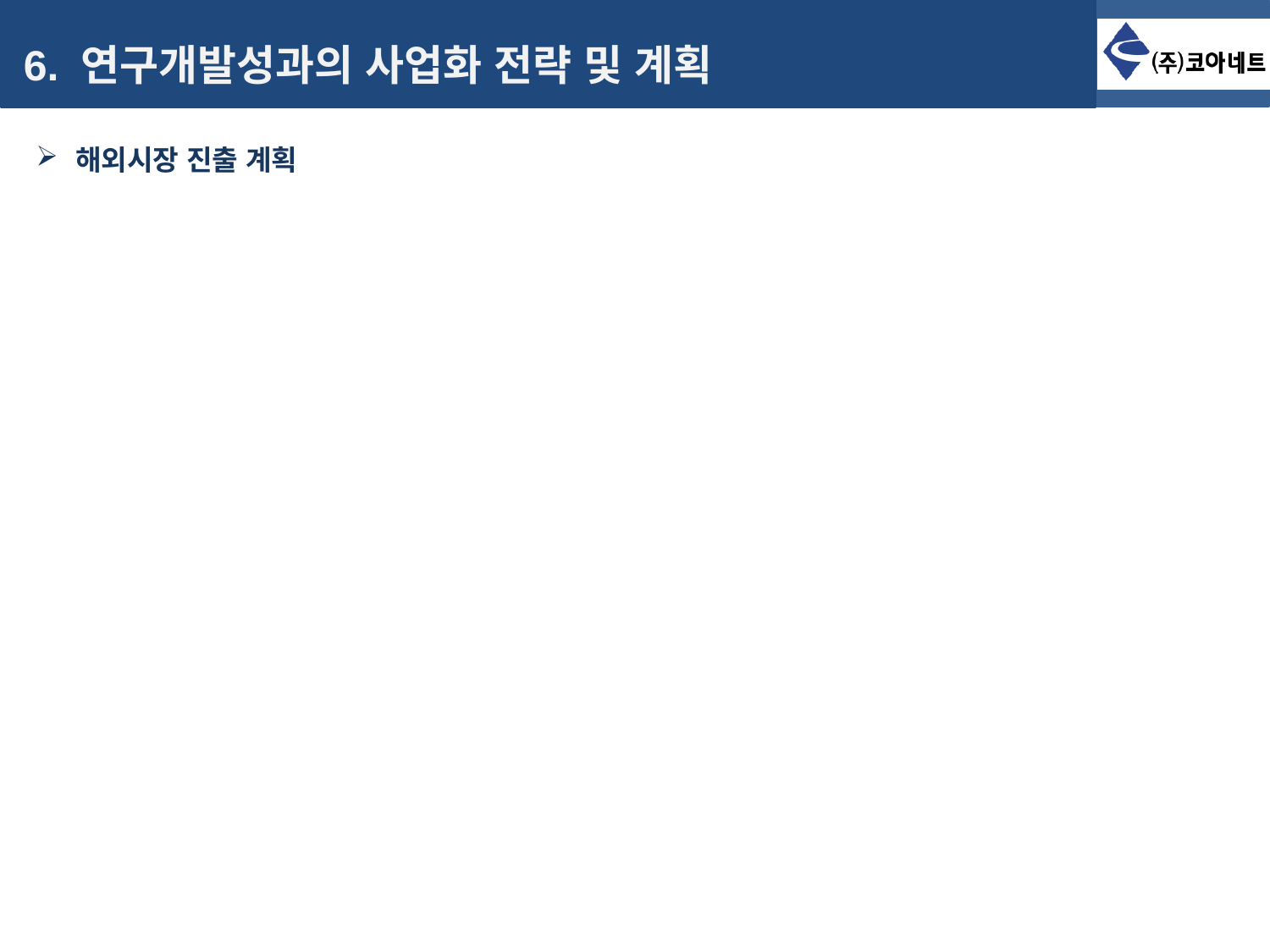

6. 연구개발성과의 사업화 전략 및 계획
해외시장 진출 계획